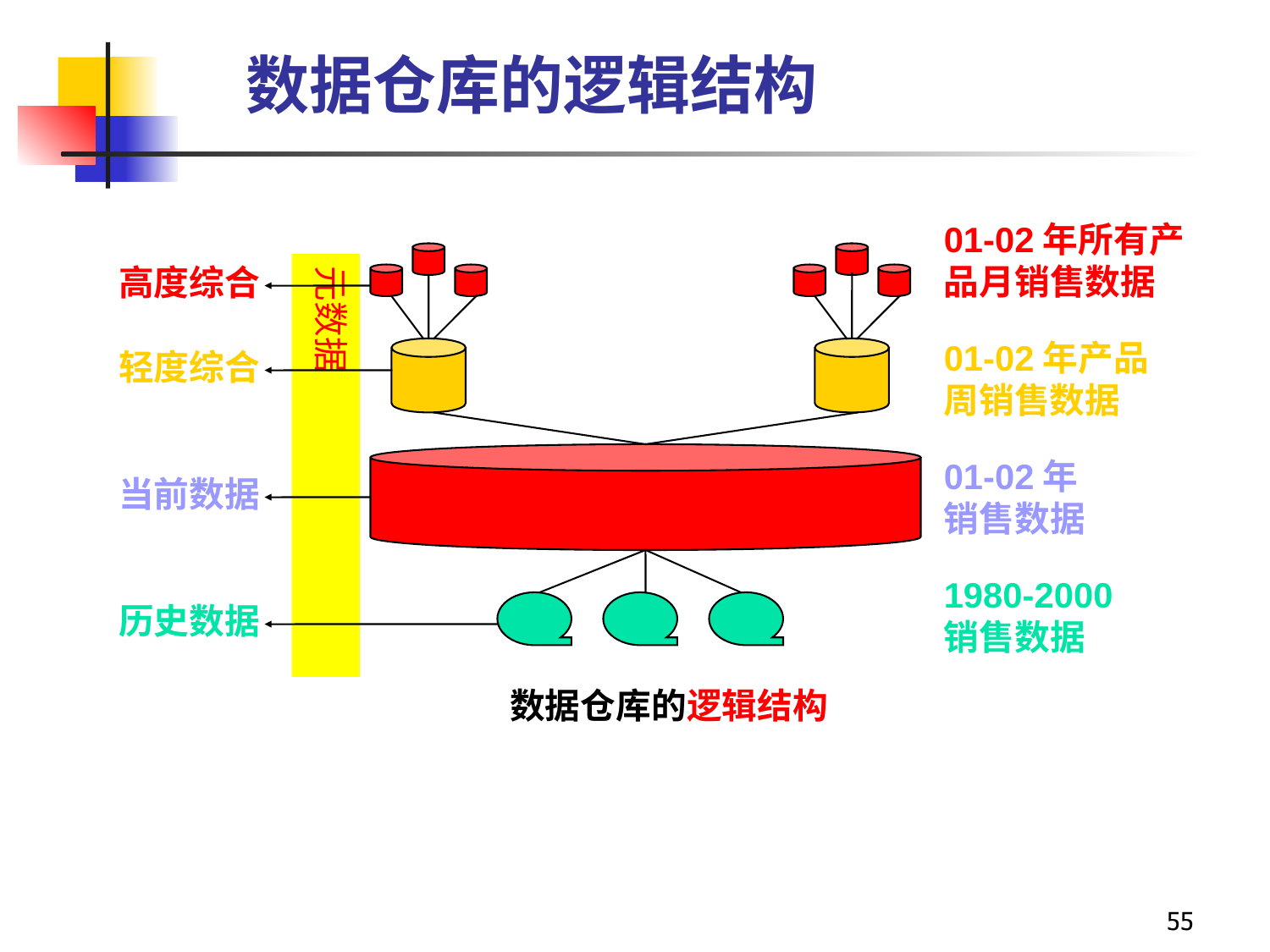

# 数据仓库的逻辑结构
01-02年所有产
品月销售数据

01-02年产品
周销售数据

01-02年
销售数据

1980-2000
销售数据

元数据

高度综合
轻度综合

当前数据

历史数据
数据仓库的逻辑结构
55